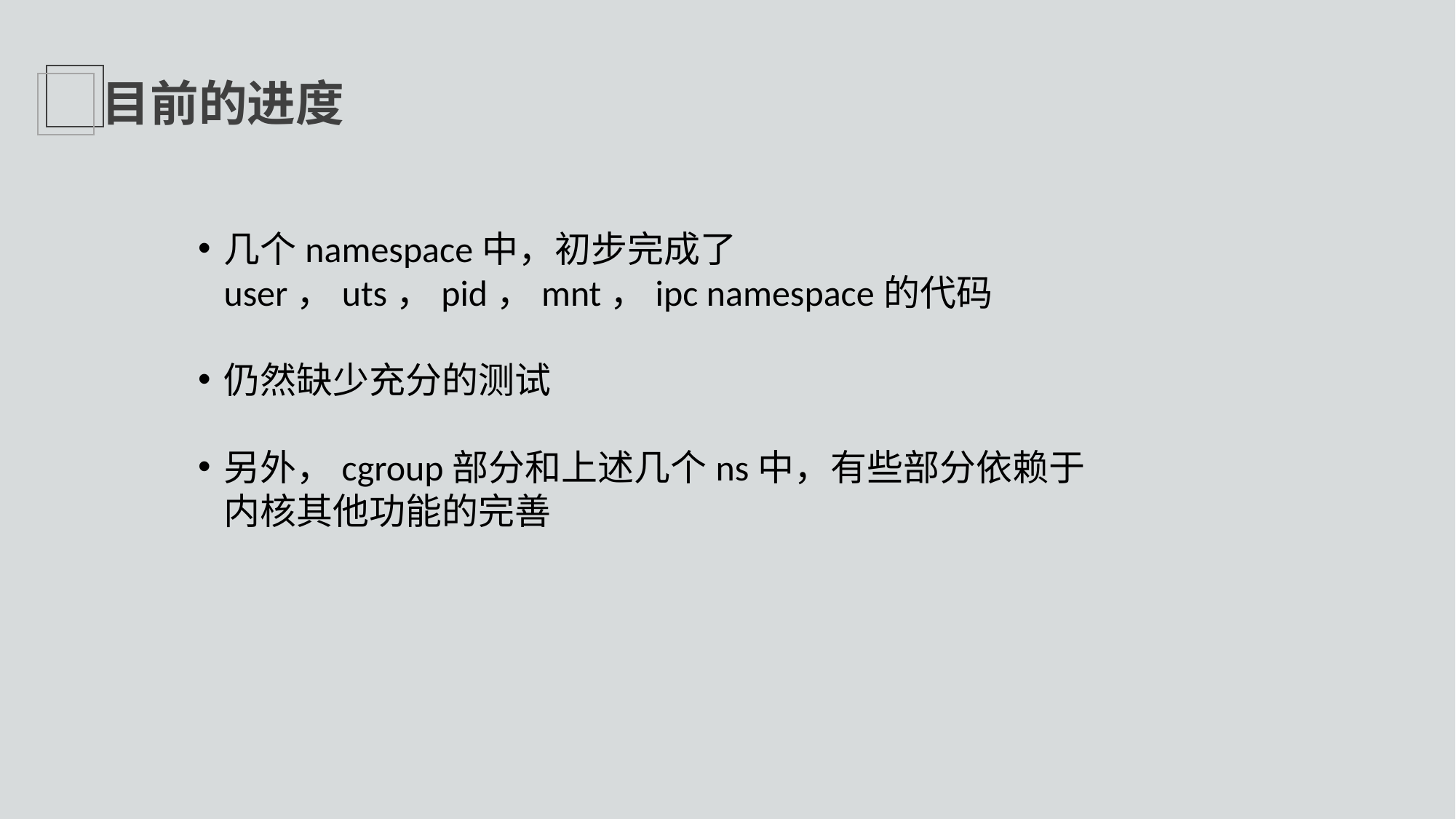

目前的进度
几个namespace中，初步完成了user，uts，pid，mnt，ipc namespace的代码

仍然缺少充分的测试

另外，cgroup部分和上述几个ns中，有些部分依赖于内核其他功能的完善